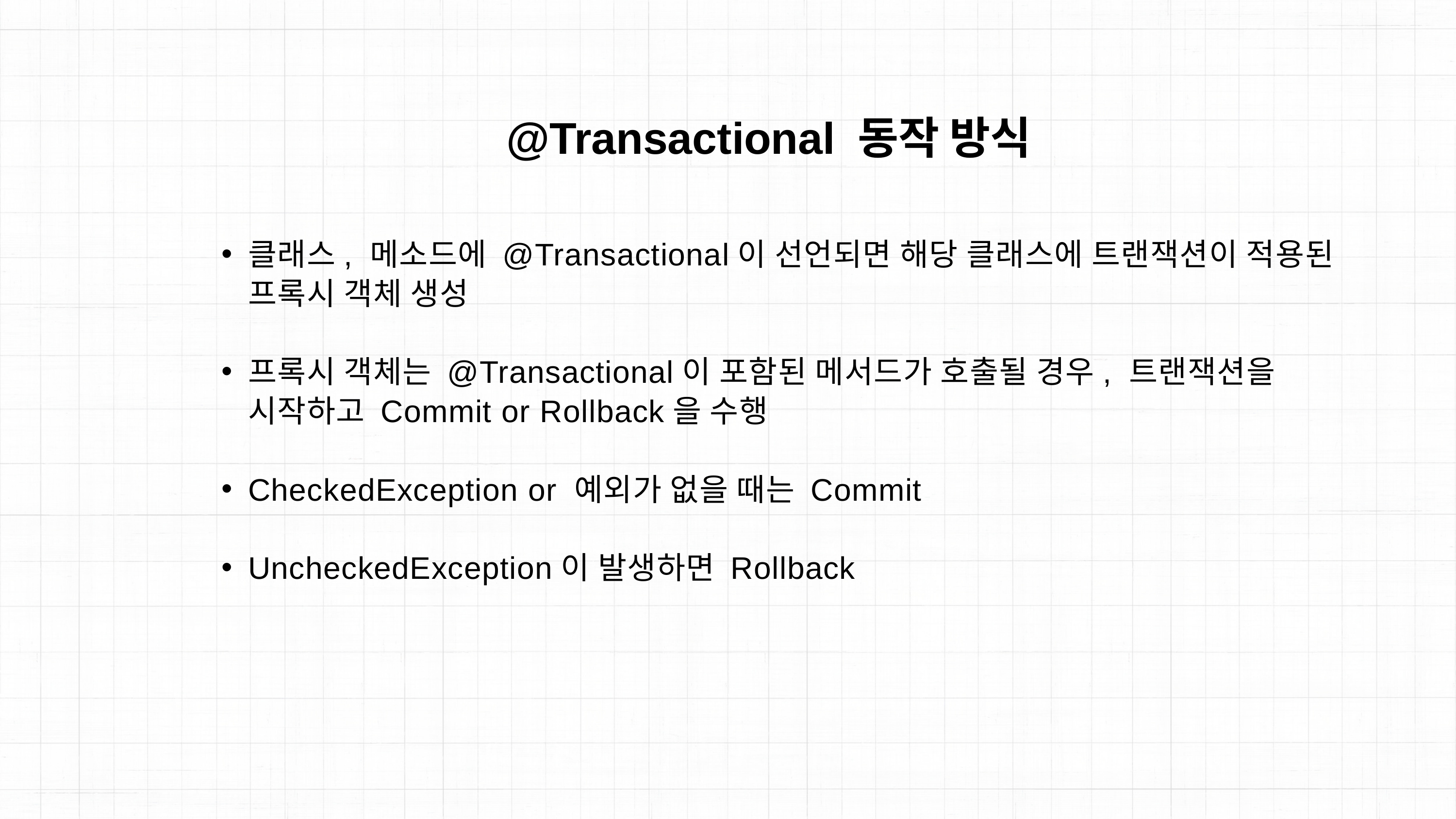

@Transactional 동작 방식
클래스, 메소드에 @Transactional이 선언되면 해당 클래스에 트랜잭션이 적용된 프록시 객체 생성

프록시 객체는 @Transactional이 포함된 메서드가 호출될 경우, 트랜잭션을 시작하고 Commit or Rollback을 수행

CheckedException or 예외가 없을 때는 Commit

UncheckedException이 발생하면 Rollback